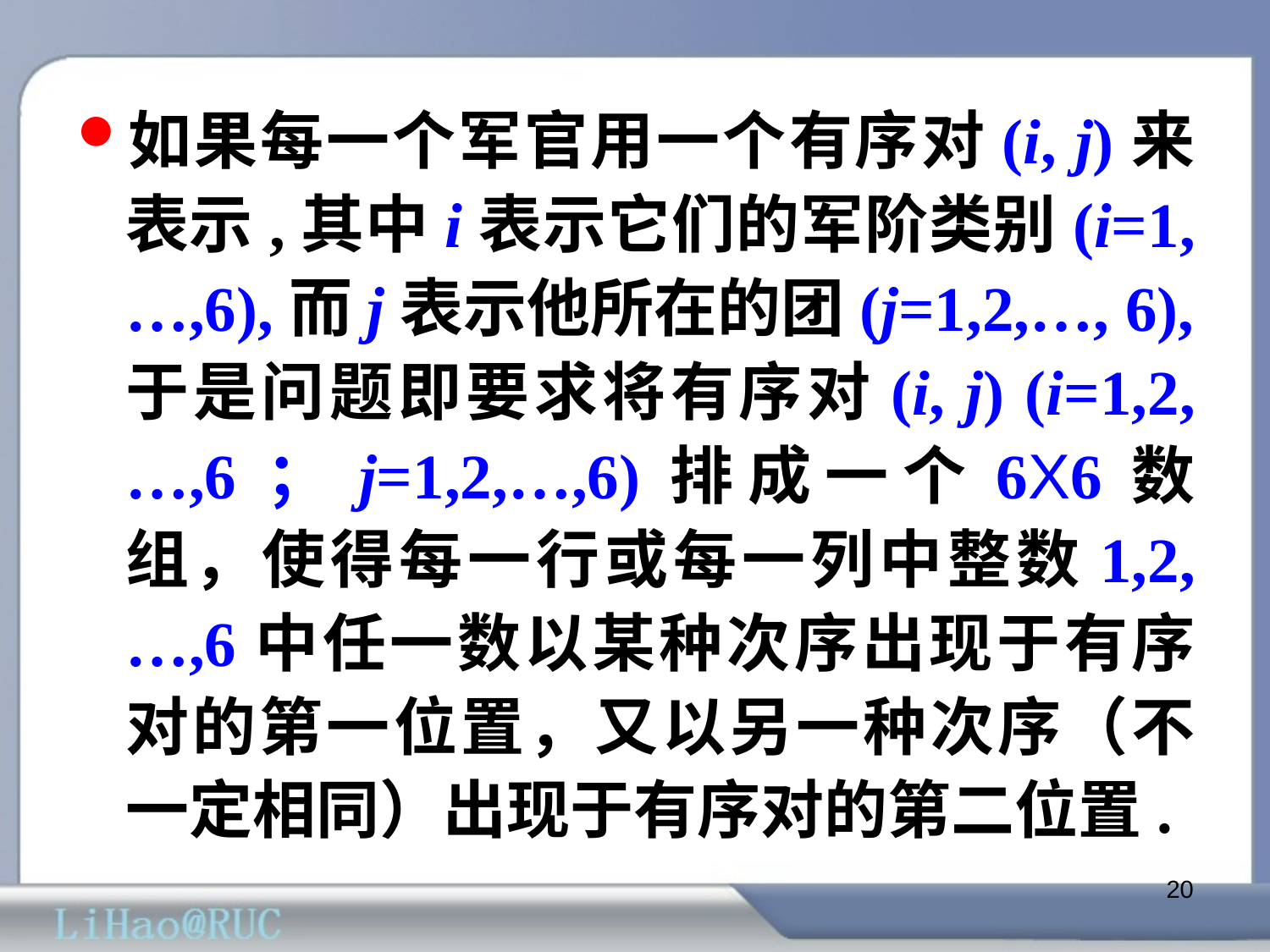

如果每一个军官用一个有序对(i, j)来表示,其中i表示它们的军阶类别(i=1,…,6),而j表示他所在的团(j=1,2,…, 6),于是问题即要求将有序对(i, j) (i=1,2,…,6；j=1,2,…,6)排成一个6X6数组，使得每一行或每一列中整数1,2,…,6中任一数以某种次序出现于有序对的第一位置，又以另一种次序（不一定相同）出现于有序对的第二位置.
20